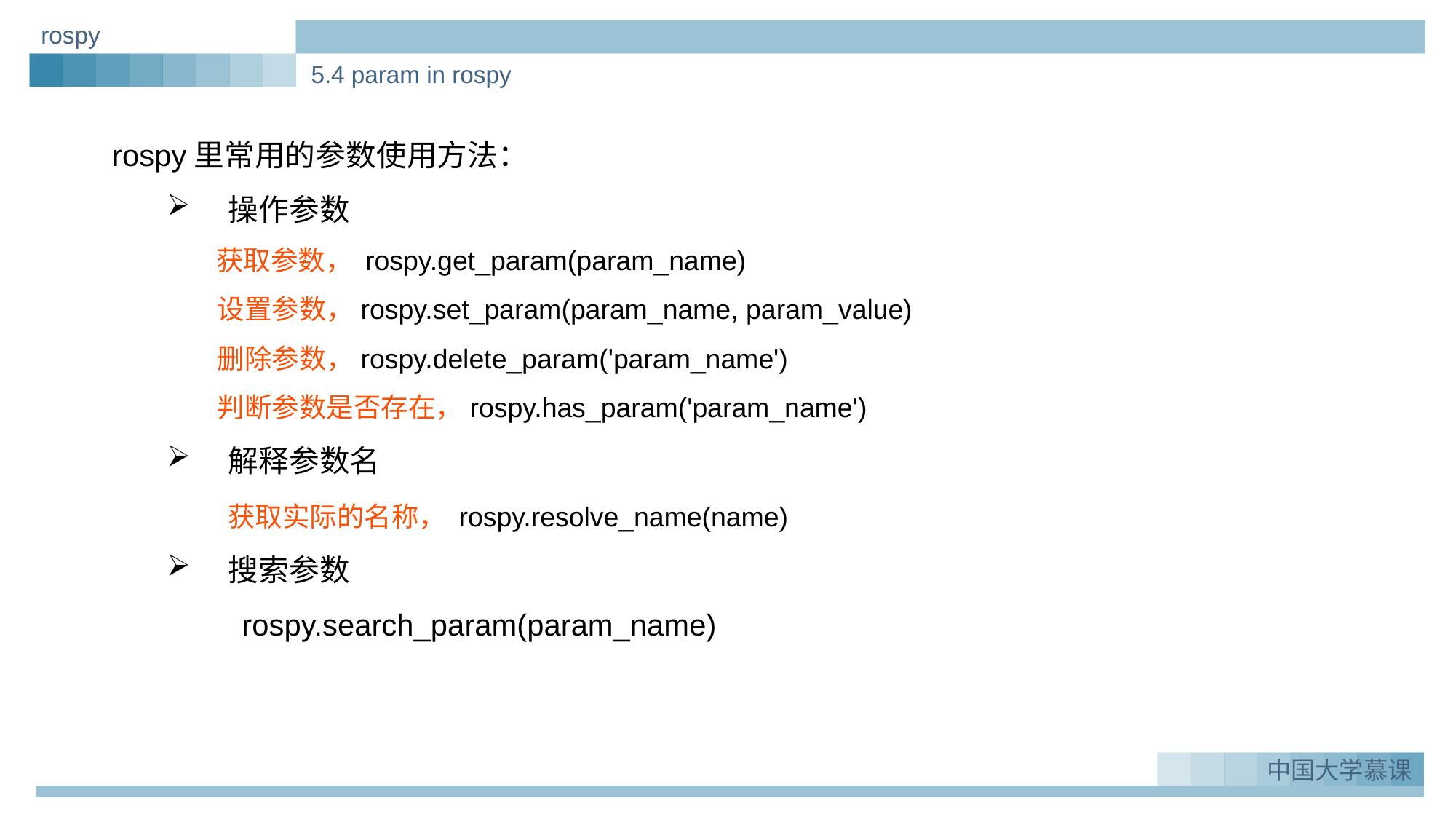

rospy
5.4 param in rospy
rospy里常用的参数使用方法：
  操作参数
                  获取参数， rospy.get_param(param_name)
                设置参数，rospy.set_param(param_name, param_value)
                删除参数，rospy.delete_param('param_name')
                判断参数是否存在，rospy.has_param('param_name')
  解释参数名
        获取实际的名称， rospy.resolve_name(name)
  搜索参数
         rospy.search_param(param_name)

中国大学慕课